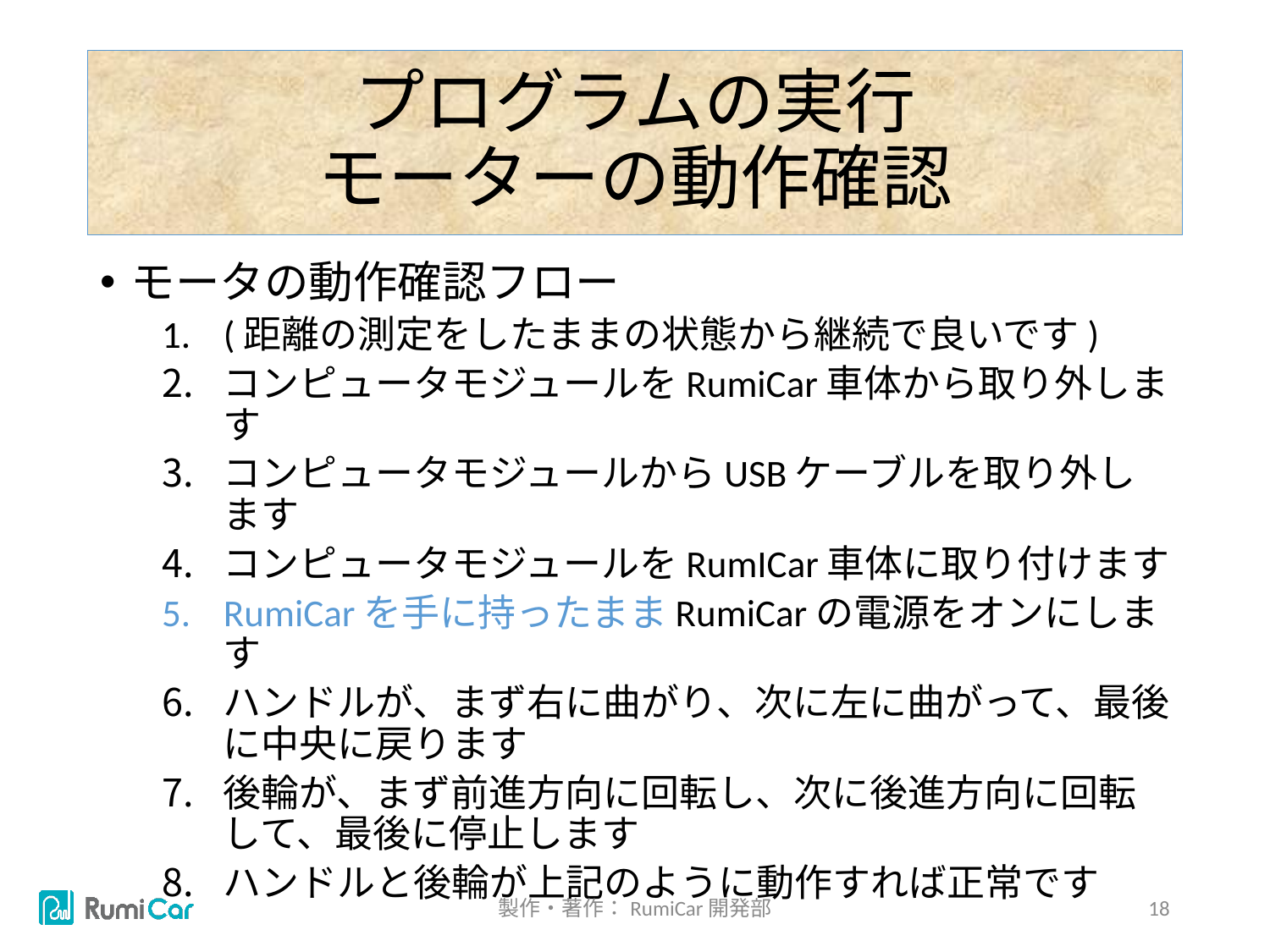

# プログラムの実行 モーターの動作確認
モータの動作確認フロー
(距離の測定をしたままの状態から継続で良いです)
コンピュータモジュールをRumiCar車体から取り外します
コンピュータモジュールからUSBケーブルを取り外します
コンピュータモジュールをRumICar車体に取り付けます
RumiCarを手に持ったままRumiCarの電源をオンにします
ハンドルが、まず右に曲がり、次に左に曲がって、最後に中央に戻ります
後輪が、まず前進方向に回転し、次に後進方向に回転して、最後に停止します
ハンドルと後輪が上記のように動作すれば正常です

製作・著作：RumiCar開発部
18